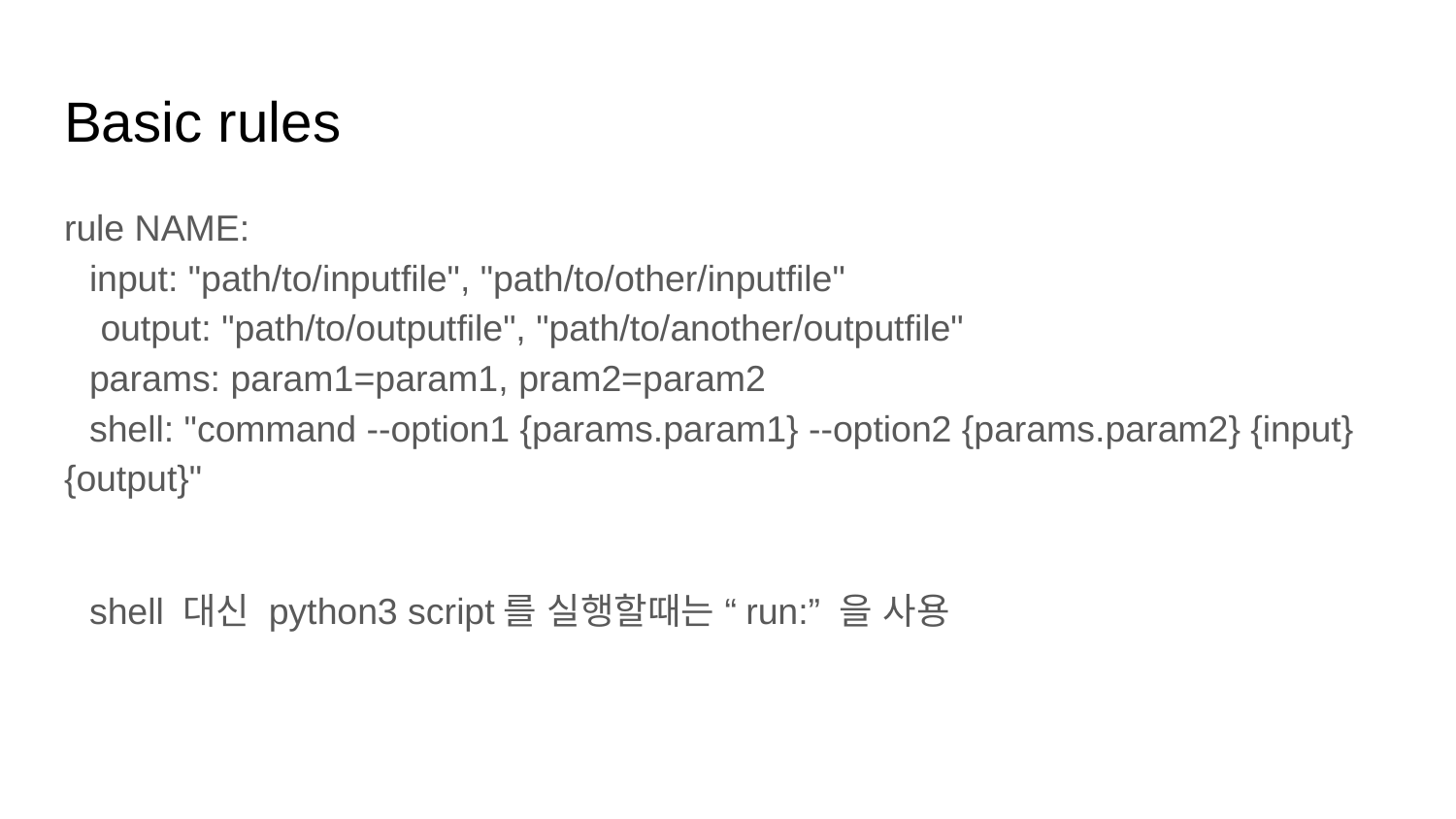

# Basic rules
rule NAME:
input: "path/to/inputfile", "path/to/other/inputfile"
output: "path/to/outputfile", "path/to/another/outputfile"
params: param1=param1, pram2=param2
shell: "command --option1 {params.param1} --option2 {params.param2} {input} {output}"

shell 대신 python3 script를 실행할때는 “run:” 을 사용